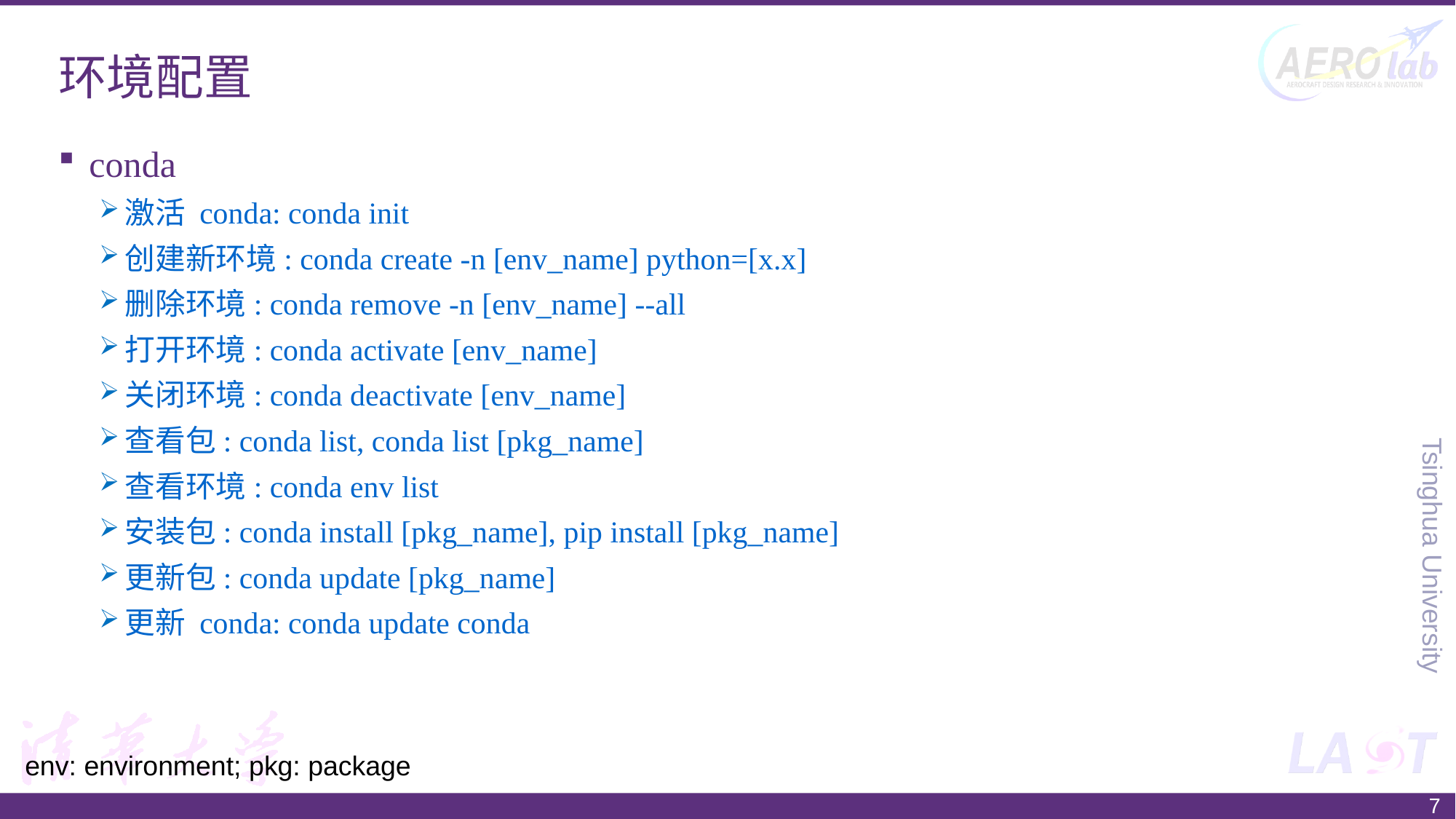

# 环境配置
conda
激活 conda: conda init
创建新环境: conda create -n [env_name] python=[x.x]
删除环境: conda remove -n [env_name] --all
打开环境: conda activate [env_name]
关闭环境: conda deactivate [env_name]
查看包: conda list, conda list [pkg_name]
查看环境: conda env list
安装包: conda install [pkg_name], pip install [pkg_name]
更新包: conda update [pkg_name]
更新 conda: conda update conda

env: environment; pkg: package
7